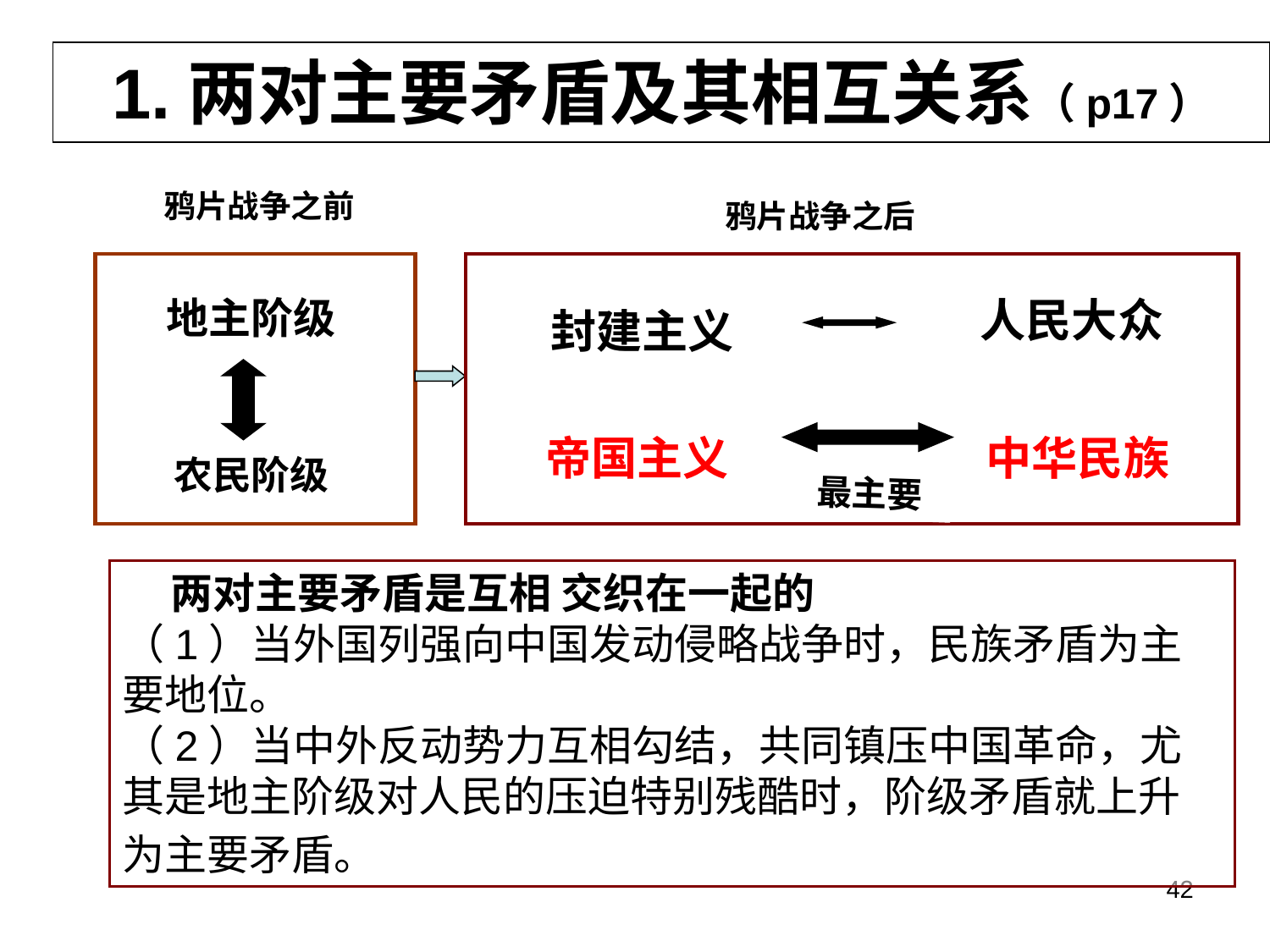

1.两对主要矛盾及其相互关系（p17）
鸦片战争之前
鸦片战争之后

地主阶级
人民大众
封建主义

帝国主义

中华民族
农民阶级
最主要
    两对主要矛盾是互相 交织在一起的
（1）当外国列强向中国发动侵略战争时，民族矛盾为主要地位。
（2）当中外反动势力互相勾结，共同镇压中国革命，尤其是地主阶级对人民的压迫特别残酷时，阶级矛盾就上升为主要矛盾。
42